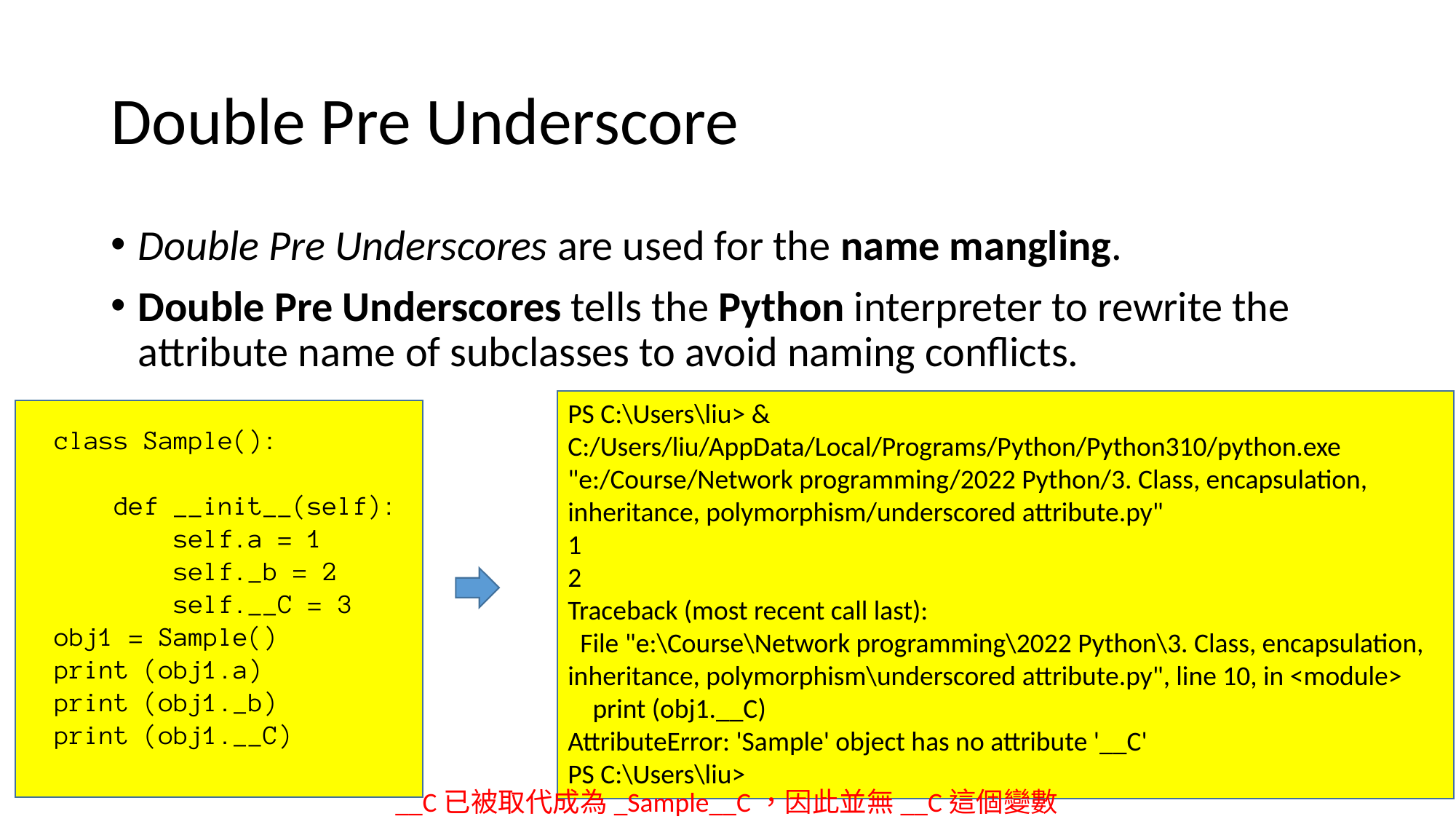

# Double Pre Underscore
Double Pre Underscores are used for the name mangling.
Double Pre Underscores tells the Python interpreter to rewrite the attribute name of subclasses to avoid naming conflicts.

PS C:\Users\liu> & C:/Users/liu/AppData/Local/Programs/Python/Python310/python.exe "e:/Course/Network programming/2022 Python/3. Class, encapsulation, inheritance, polymorphism/underscored attribute.py"
1
2
Traceback (most recent call last):
  File "e:\Course\Network programming\2022 Python\3. Class, encapsulation, inheritance, polymorphism\underscored attribute.py", line 10, in <module>
    print (obj1.__C)
AttributeError: 'Sample' object has no attribute '__C'
PS C:\Users\liu>

class Sample():
    def __init__(self):
        self.a = 1
        self._b = 2
        self.__C = 3
obj1 = Sample()
print (obj1.a)
print (obj1._b)
print (obj1.__C)

__C已被取代成為_Sample__C，因此並無__C這個變數